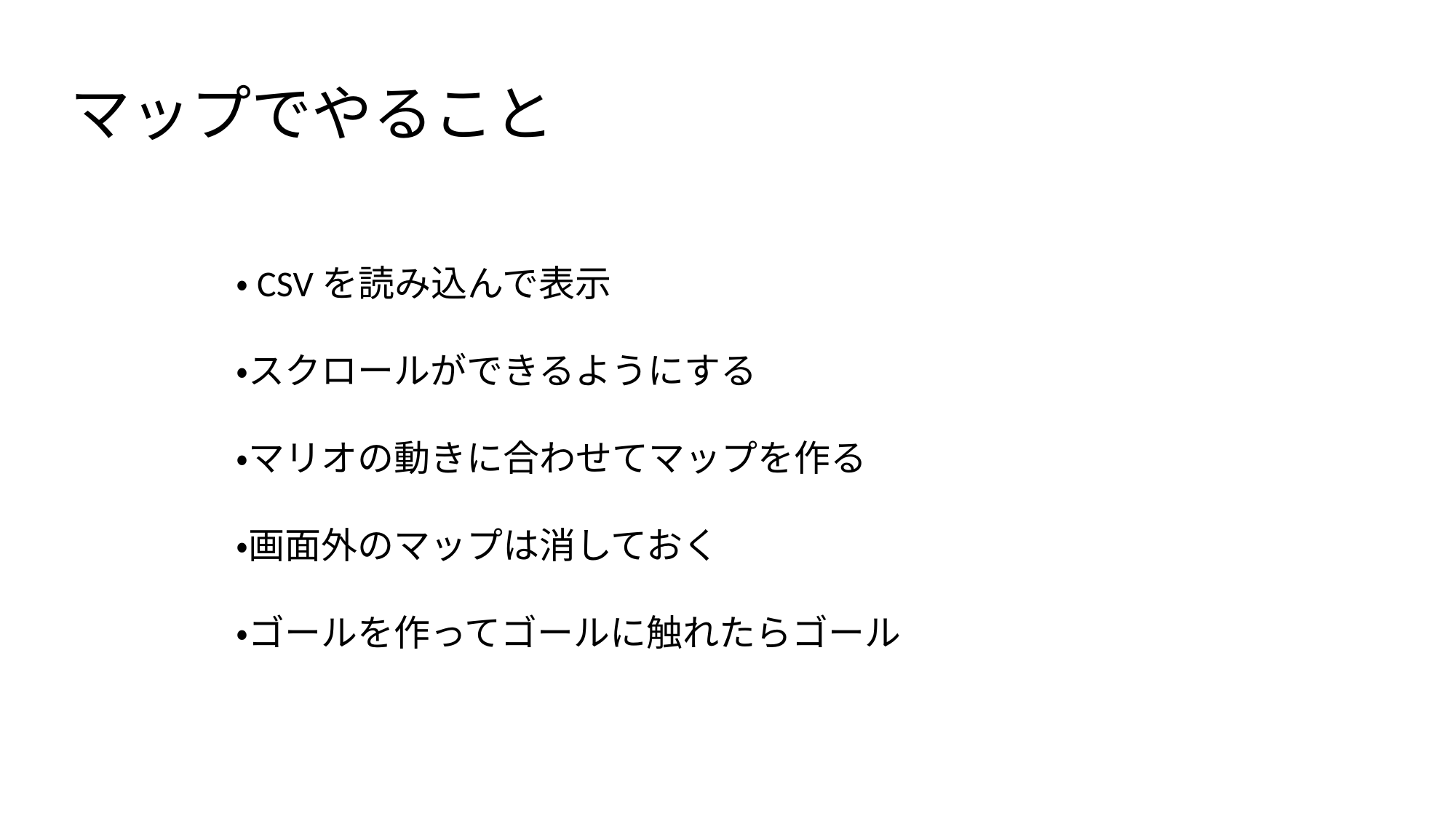

マップでやること
・CSVを読み込んで表示

・スクロールができるようにする

・マリオの動きに合わせてマップを作る

・画面外のマップは消しておく

・ゴールを作ってゴールに触れたらゴール